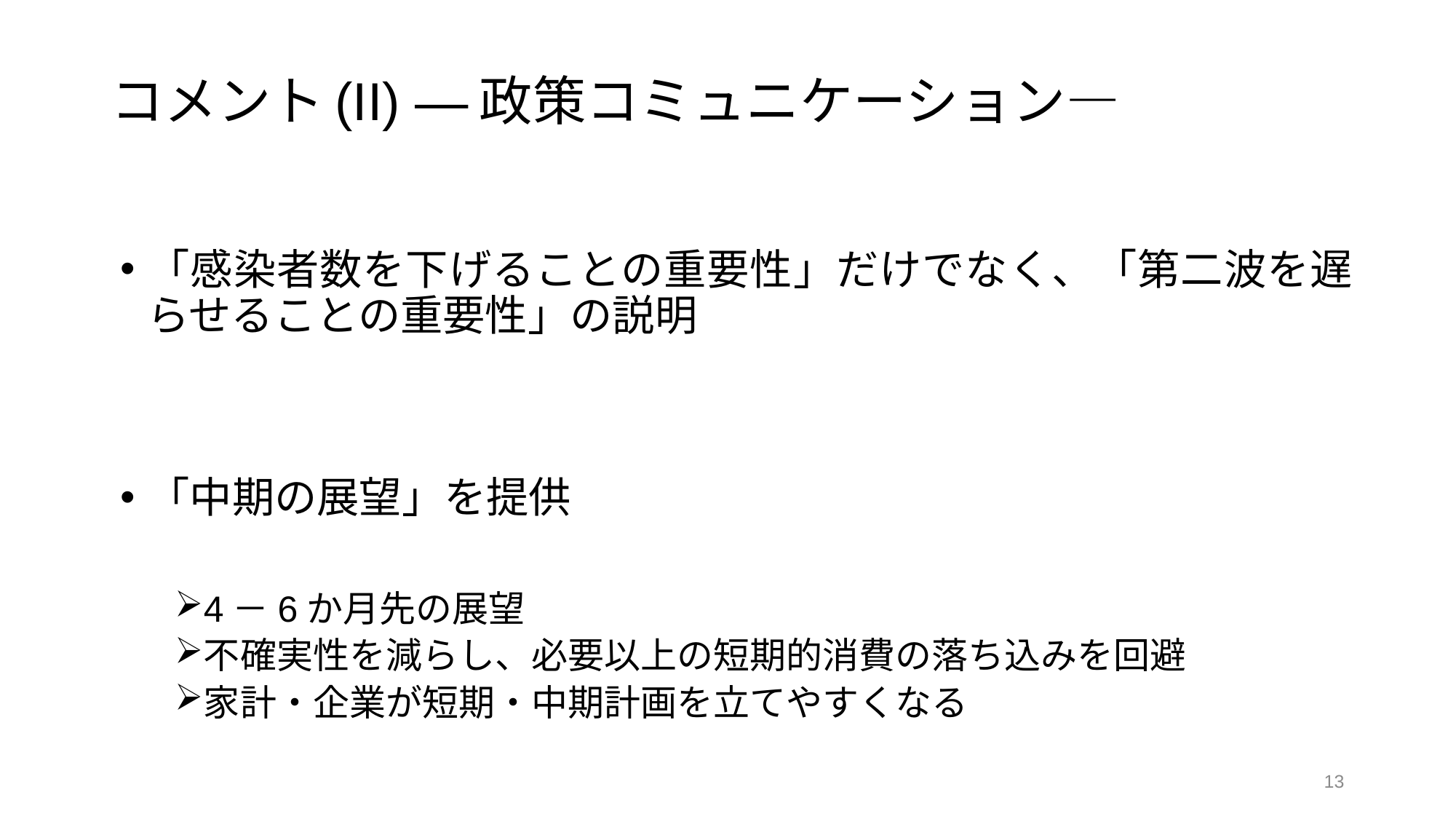

# コメント(II) ―政策コミュニケーション―

「感染者数を下げることの重要性」だけでなく、「第二波を遅らせることの重要性」の説明

「中期の展望」を提供

4－6か月先の展望
不確実性を減らし、必要以上の短期的消費の落ち込みを回避
家計・企業が短期・中期計画を立てやすくなる

13